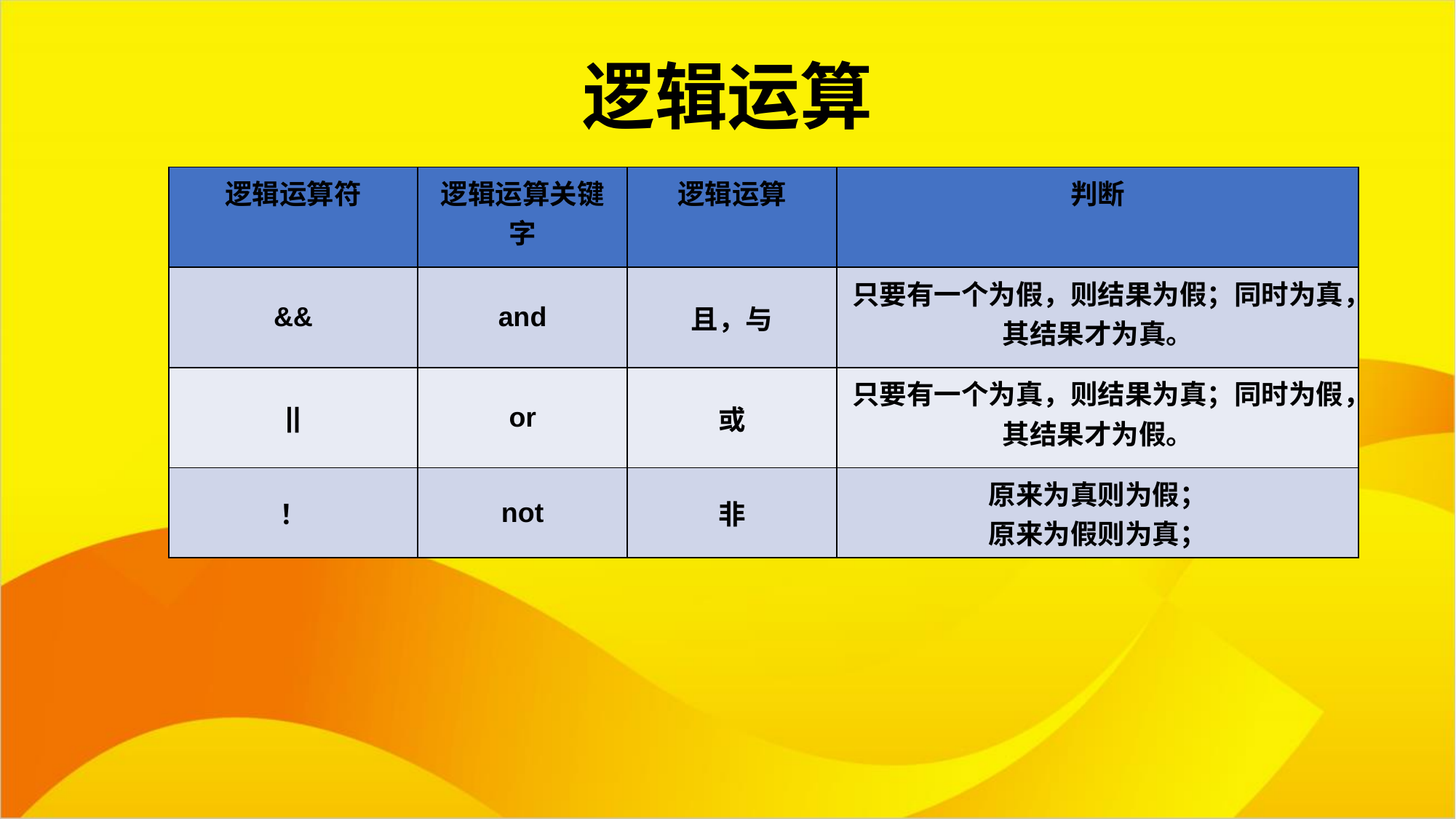

逻辑运算
| 逻辑运算符 | 逻辑运算关键字 | 逻辑运算 | 判断 |
| --- | --- | --- | --- |
| && | and | 且，与 | 只要有一个为假，则结果为假；同时为真，其结果才为真。 |
| || | or | 或 | 只要有一个为真，则结果为真；同时为假，其结果才为假。 |
| ！ | not | 非 | 原来为真则为假； 原来为假则为真； |